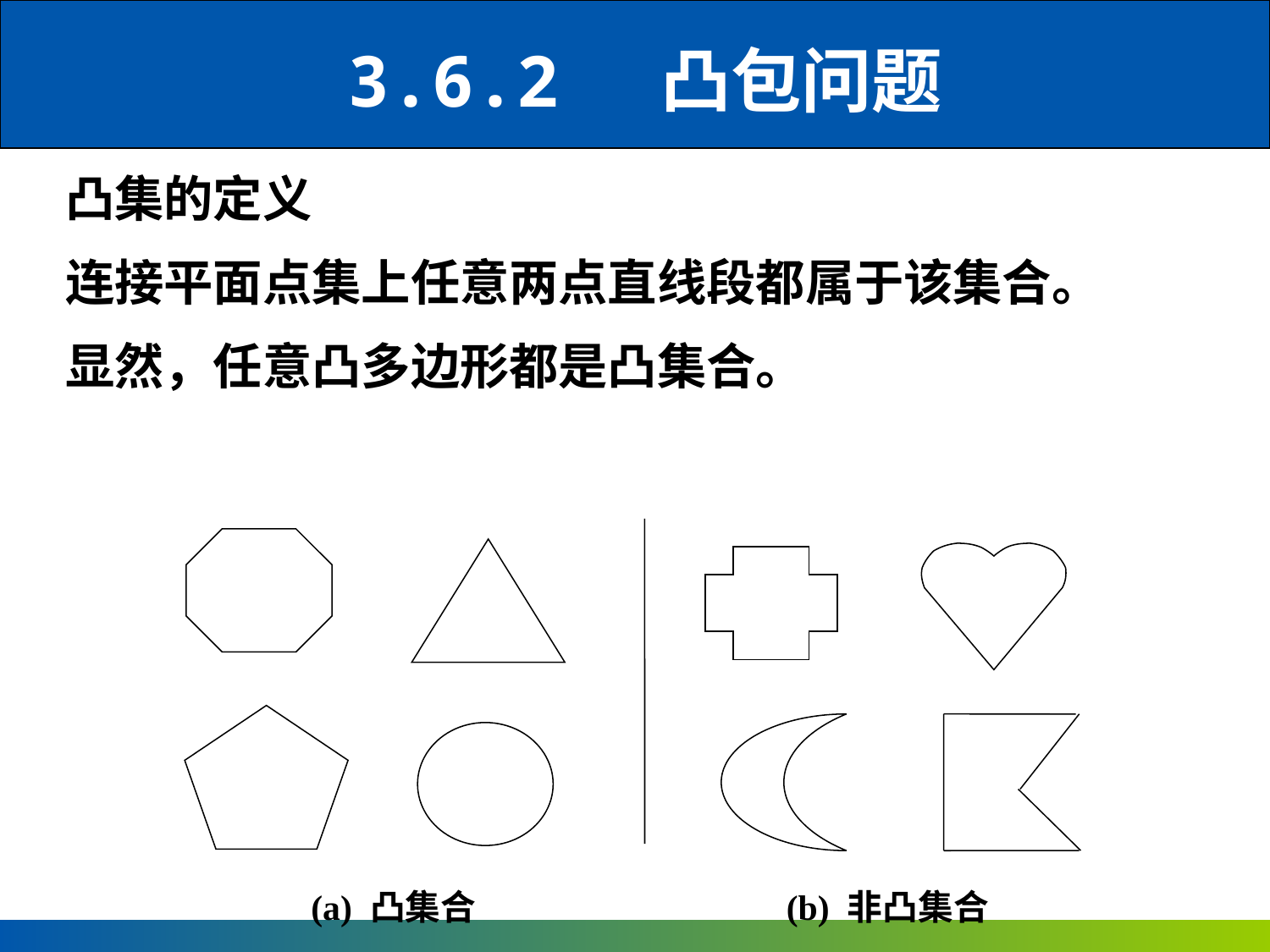

3.6.2  凸包问题
凸集的定义
连接平面点集上任意两点直线段都属于该集合。
显然，任意凸多边形都是凸集合。

(a) 凸集合                                     (b) 非凸集合